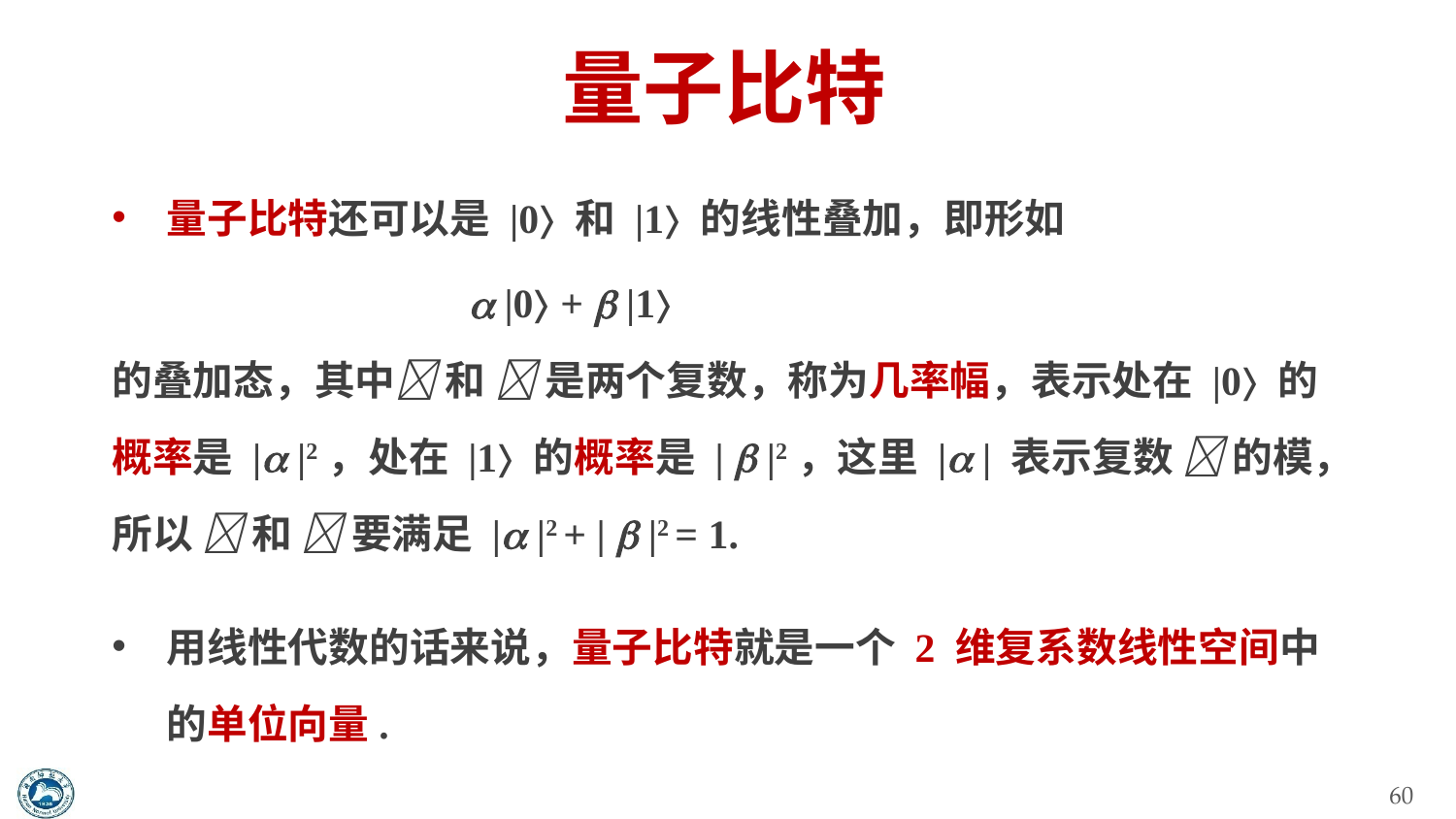

# 量子比特
量子比特还可以是 |0〉 和 |1〉 的线性叠加，即形如
                                   α |0〉 + β |1〉
的叠加态，其中α 和 β 是两个复数，称为几率幅，表示处在 |0〉 的概率是 |α |2，处在 |1〉 的概率是 | β |2，这里 |α | 表示复数 α 的模，所以 α 和 β 要满足 |α |2 + | β |2 = 1.
用线性代数的话来说，量子比特就是一个 2 维复系数线性空间中的单位向量.
60